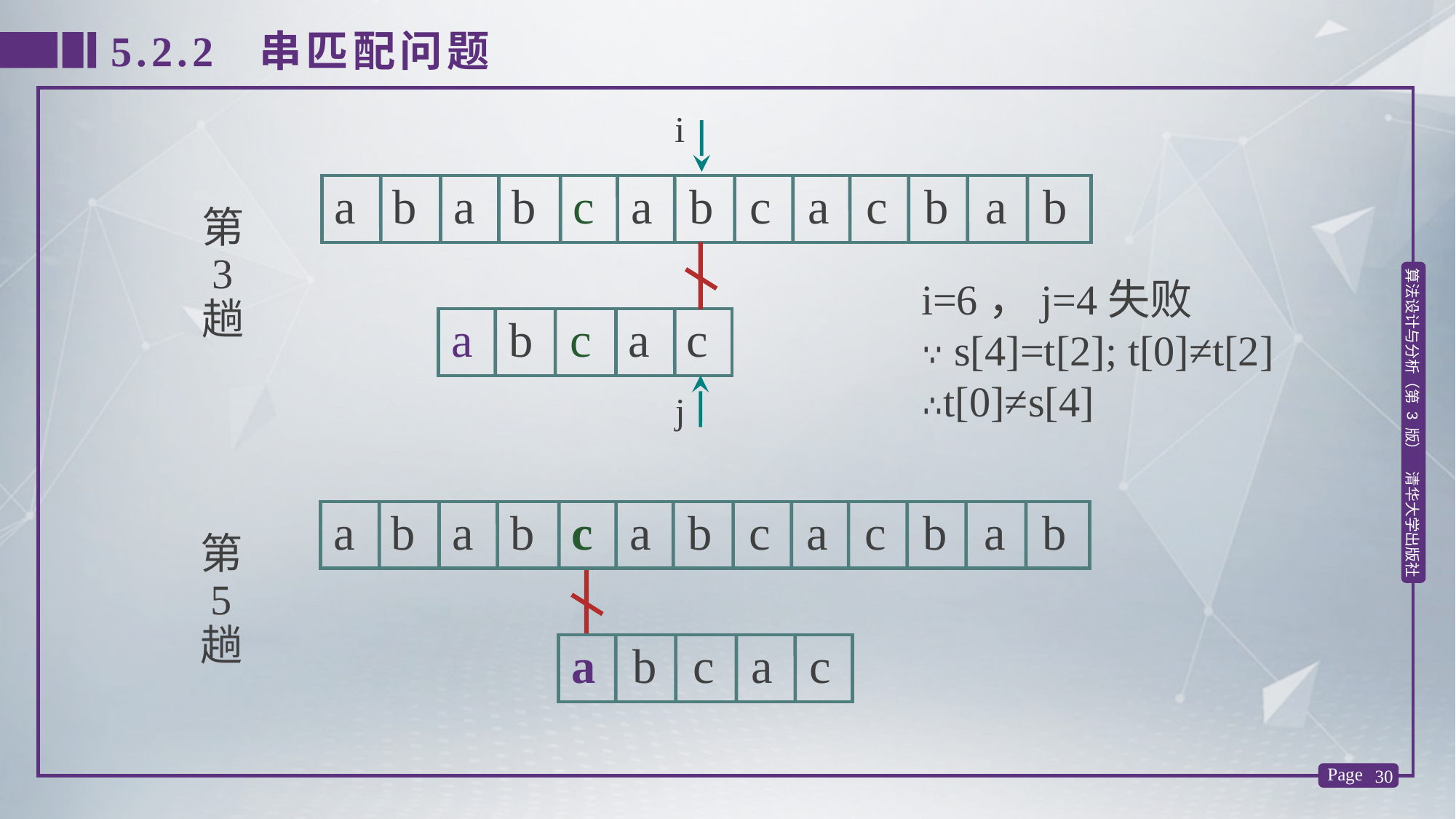

5.2.2  串匹配问题
i

j
i=6，j=4失败
∵ s[4]=t[2]; t[0]≠t[2]
∴t[0]≠s[4]
a   b   a   b   c   a   b   c   a   c   b   a   b

第
 3
趟

a   b   c   a   c

a   b   a   b   c   a   b   c   a   c   b   a   b

第
 5
趟

a   b   c   a   c